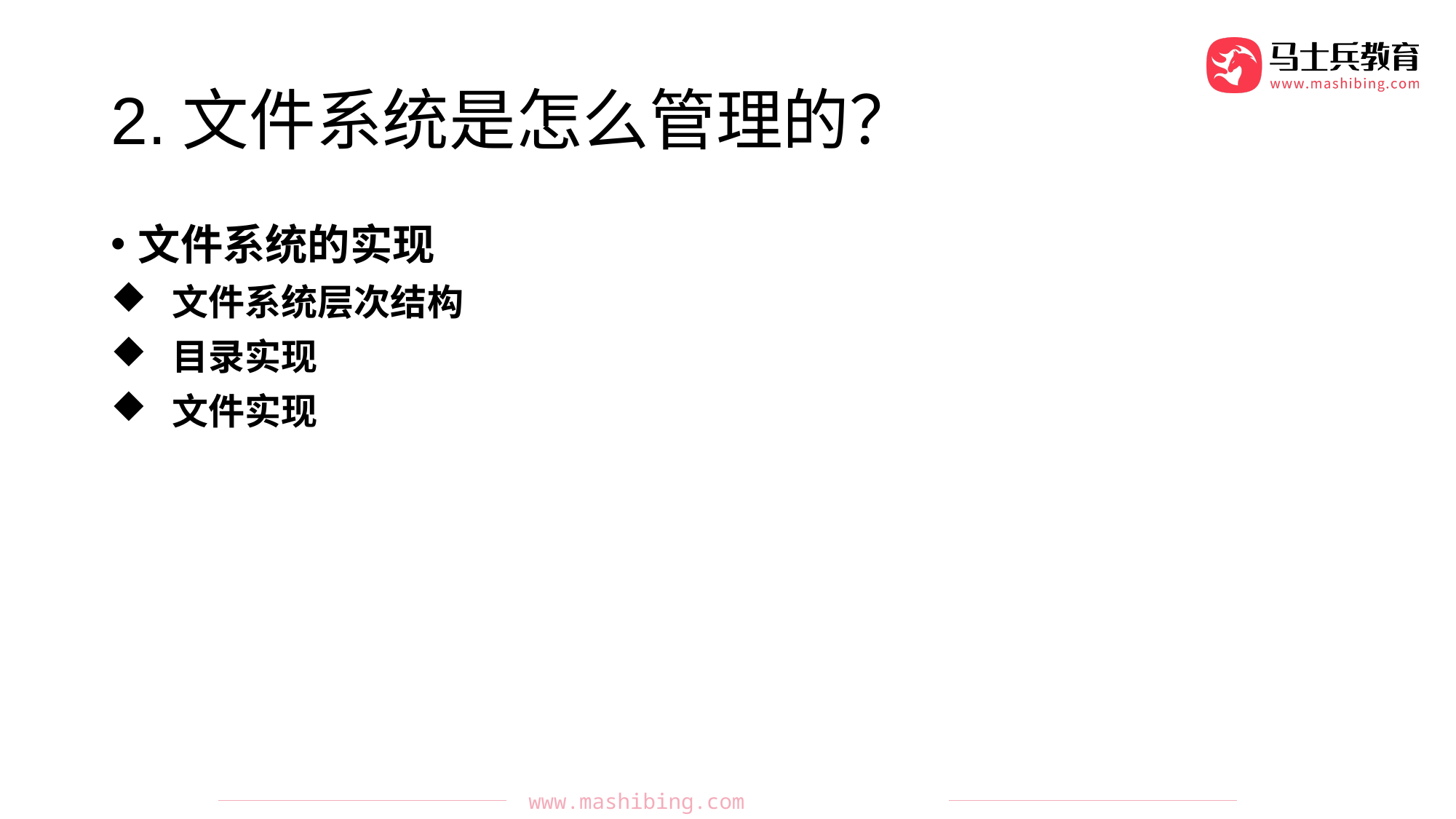

# 2.文件系统是怎么管理的？
文件系统的实现
文件系统层次结构
目录实现
文件实现